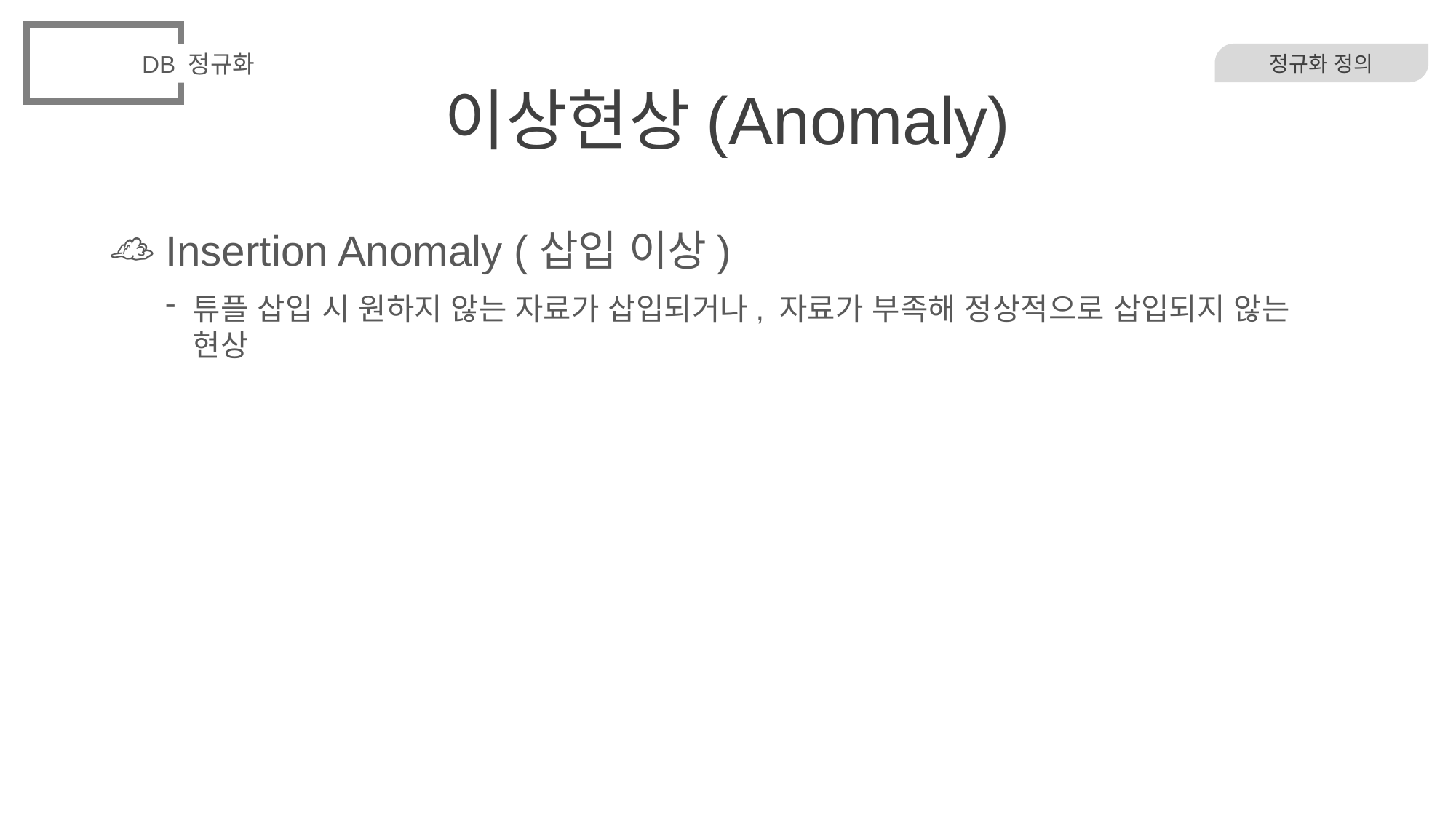

DB 정규화
# 이상현상(Anomaly)
정규화 정의
☁ Insertion Anomaly (삽입 이상)
튜플 삽입 시 원하지 않는 자료가 삽입되거나, 자료가 부족해 정상적으로 삽입되지 않는 현상